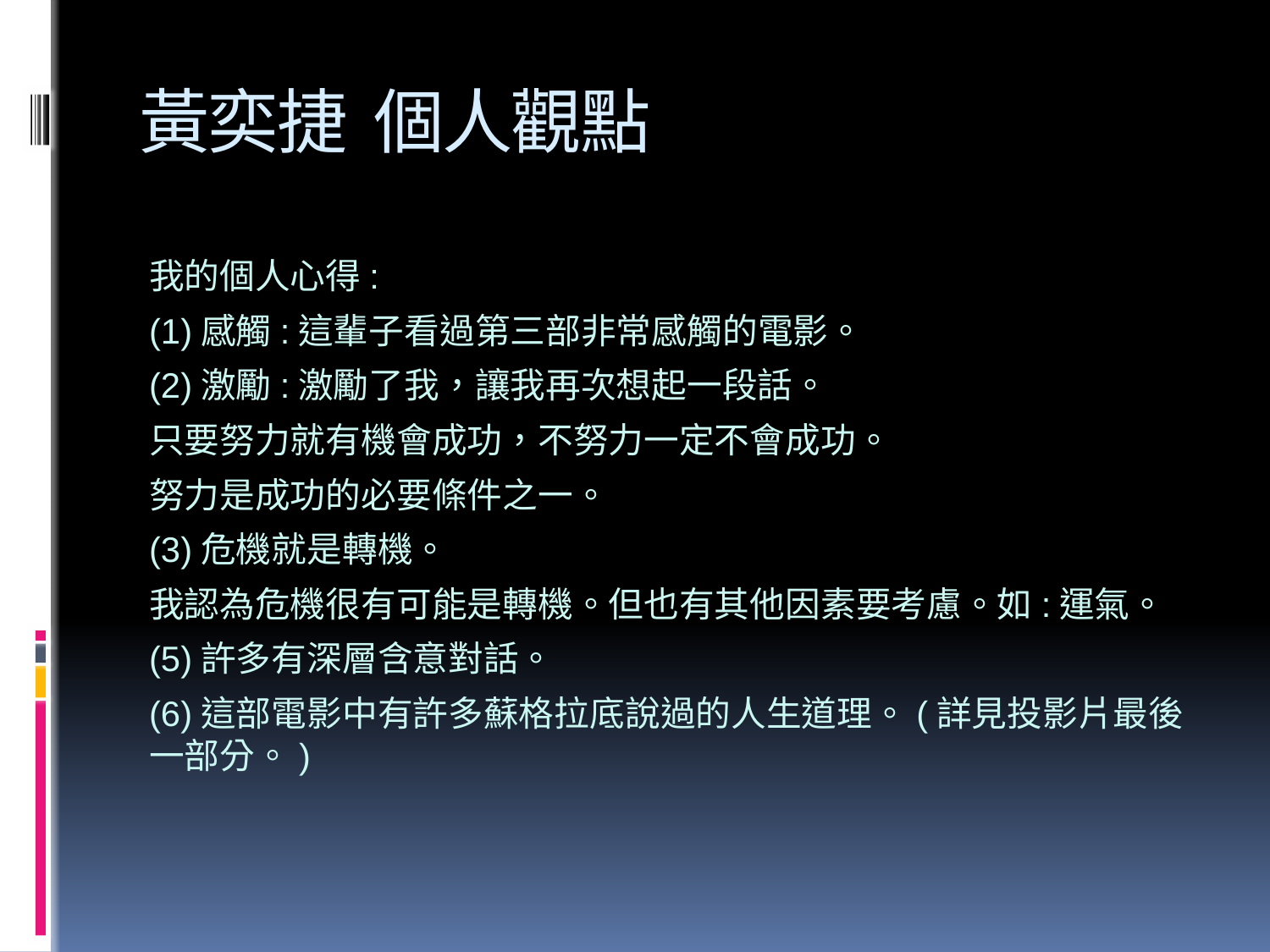

# 黃奕捷  個人觀點
我的個人心得:
(1)感觸:這輩子看過第三部非常感觸的電影。
(2)激勵:激勵了我，讓我再次想起一段話。
只要努力就有機會成功，不努力一定不會成功。
努力是成功的必要條件之一。
(3)危機就是轉機。
我認為危機很有可能是轉機。但也有其他因素要考慮。如:運氣。
(5)許多有深層含意對話。
(6)這部電影中有許多蘇格拉底說過的人生道理。(詳見投影片最後一部分。)